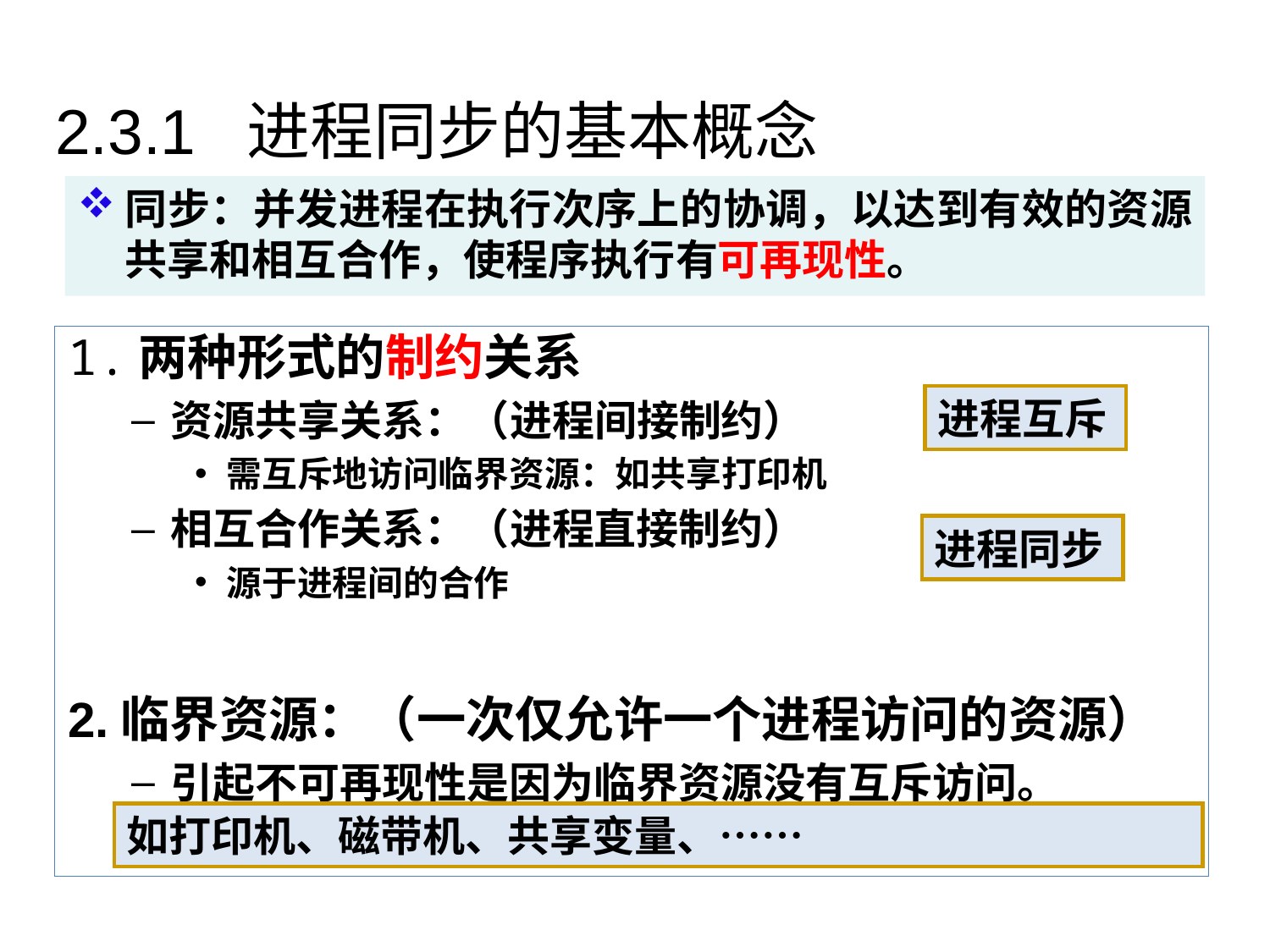

# 2.3.1  进程同步的基本概念
同步：并发进程在执行次序上的协调，以达到有效的资源共享和相互合作，使程序执行有可再现性。
1.两种形式的制约关系
资源共享关系：（进程间接制约）
需互斥地访问临界资源：如共享打印机
相互合作关系：（进程直接制约）
源于进程间的合作

2.临界资源：（一次仅允许一个进程访问的资源）
引起不可再现性是因为临界资源没有互斥访问。
进程互斥
进程同步
如打印机、磁带机、共享变量、……